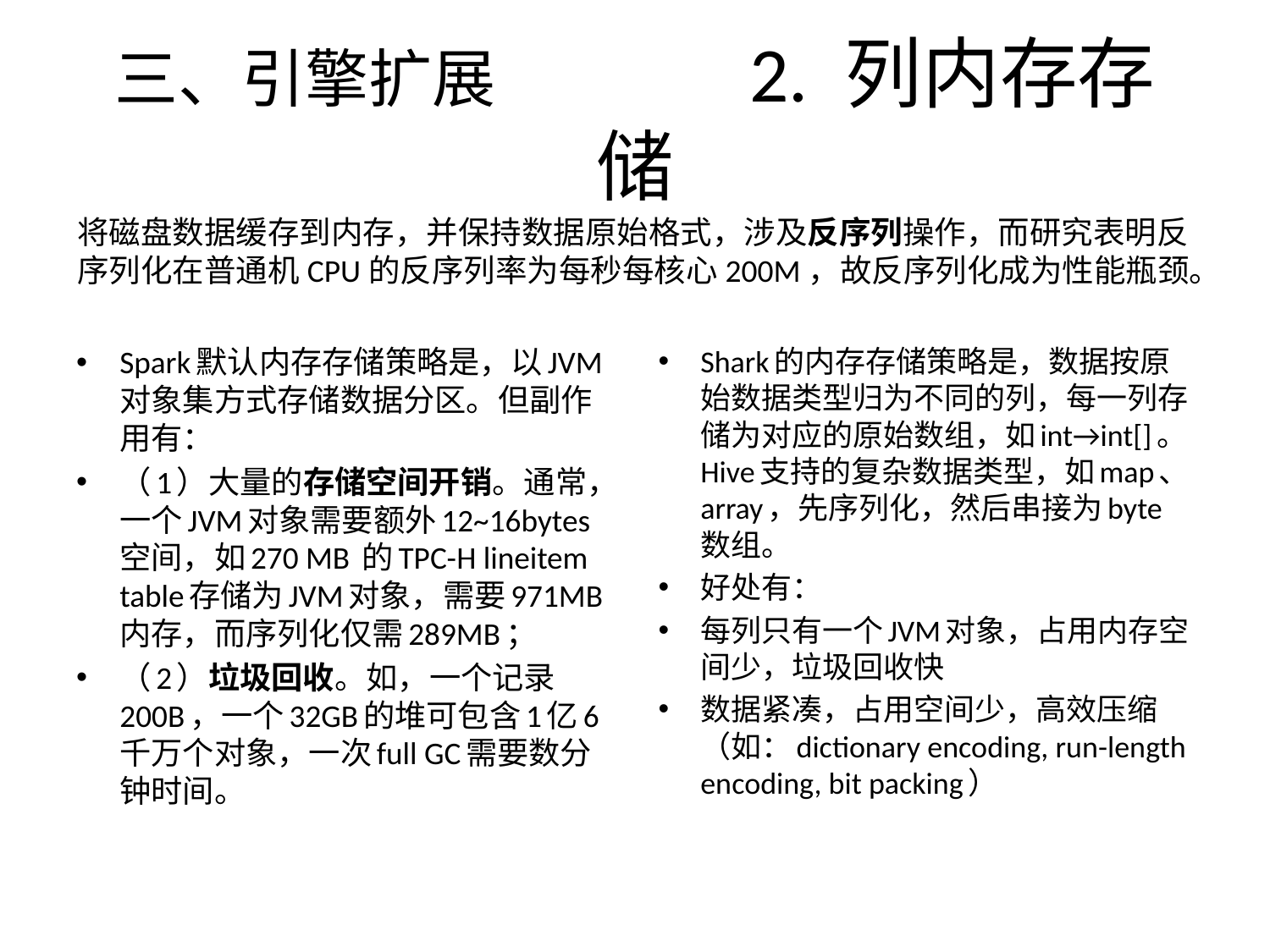

# 三、引擎扩展		2. 列内存存储
将磁盘数据缓存到内存，并保持数据原始格式，涉及反序列操作，而研究表明反序列化在普通机CPU的反序列率为每秒每核心200M，故反序列化成为性能瓶颈。

Spark默认内存存储策略是，以JVM对象集方式存储数据分区。但副作用有：
（1）大量的存储空间开销。通常，一个JVM对象需要额外12~16bytes空间，如270 MB 的TPC-H lineitem table存储为JVM对象，需要971MB内存，而序列化仅需289MB；
（2）垃圾回收。如，一个记录200B，一个32GB的堆可包含1亿6千万个对象，一次full GC需要数分钟时间。

Shark的内存存储策略是，数据按原始数据类型归为不同的列，每一列存储为对应的原始数组，如int→int[]。Hive支持的复杂数据类型，如map、array，先序列化，然后串接为byte数组。
好处有：
每列只有一个JVM对象，占用内存空间少，垃圾回收快
数据紧凑，占用空间少，高效压缩（如：dictionary encoding, run-length encoding, bit packing）